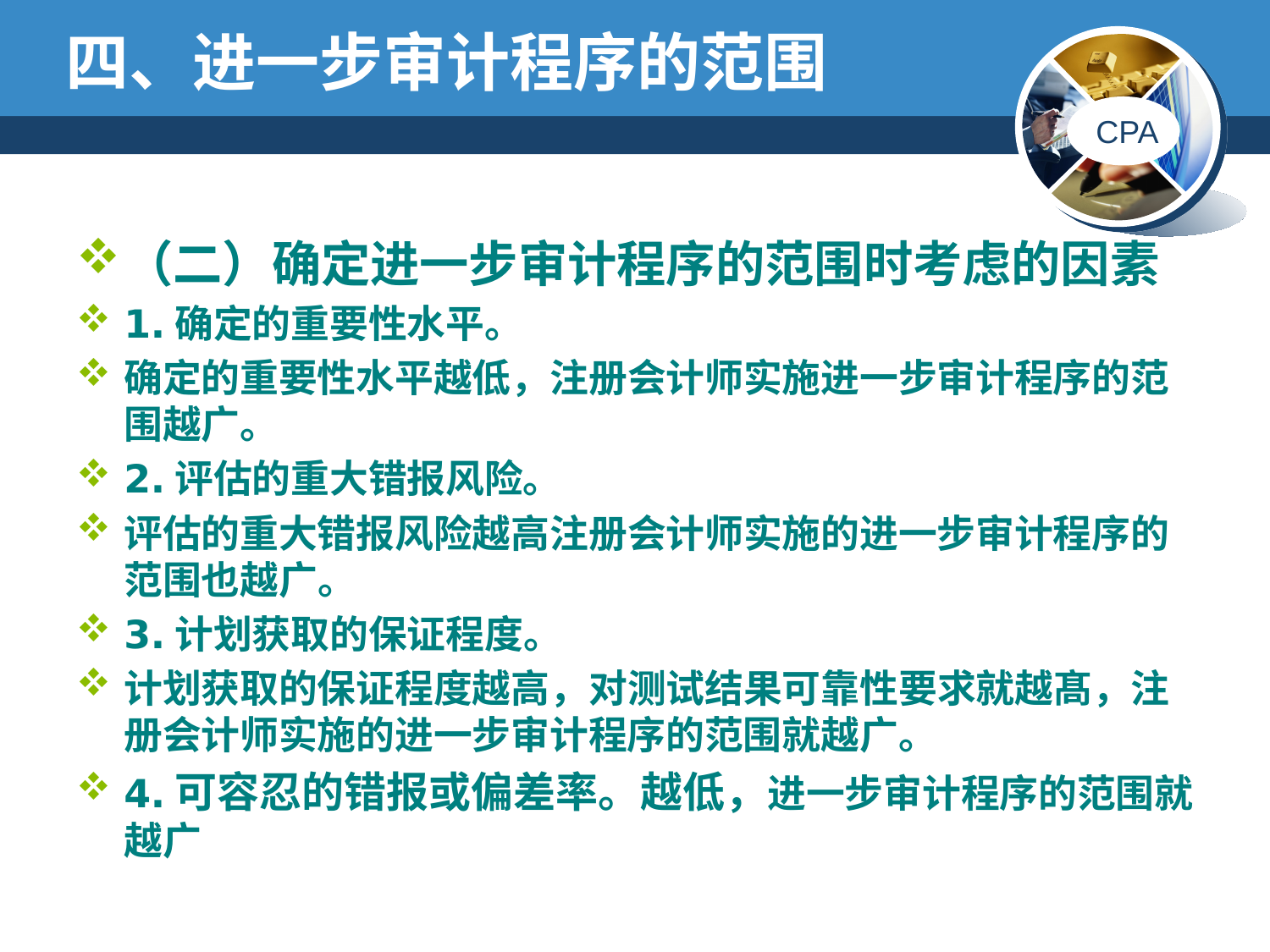

# 四、进一步审计程序的范围
（二）确定进一步审计程序的范围时考虑的因素
1.确定的重要性水平。
确定的重要性水平越低，注册会计师实施进一步审计程序的范围越广。
2.评估的重大错报风险。
评估的重大错报风险越高注册会计师实施的进一步审计程序的范围也越广。
3.计划获取的保证程度。
计划获取的保证程度越高，对测试结果可靠性要求就越髙，注册会计师实施的进一步审计程序的范围就越广。
4.可容忍的错报或偏差率。越低，进一步审计程序的范围就越广